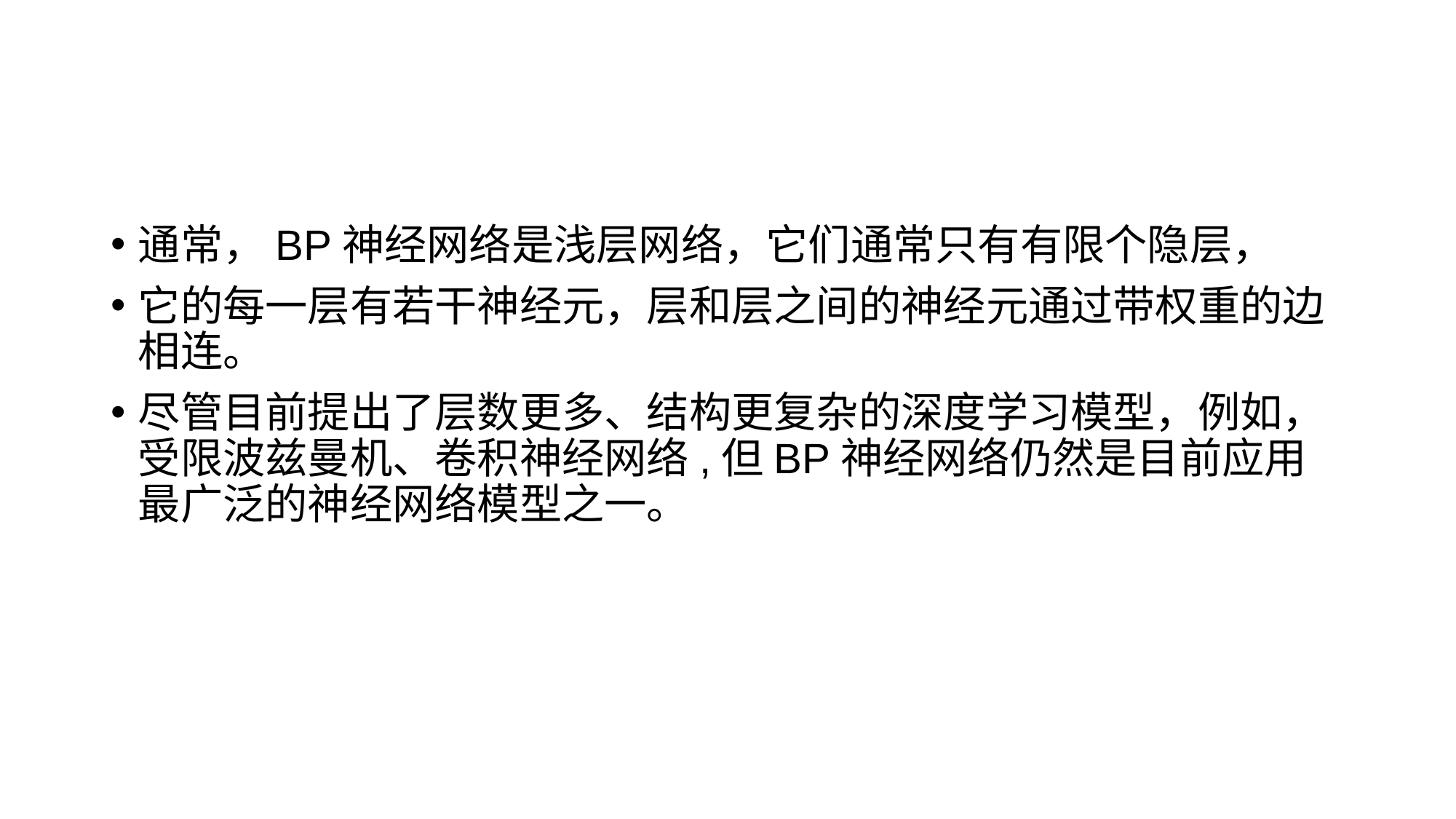

#
通常，BP神经网络是浅层网络，它们通常只有有限个隐层，
它的每一层有若干神经元，层和层之间的神经元通过带权重的边相连。
尽管目前提出了层数更多、结构更复杂的深度学习模型，例如，受限波兹曼机、卷积神经网络,但BP神经网络仍然是目前应用最广泛的神经网络模型之一。